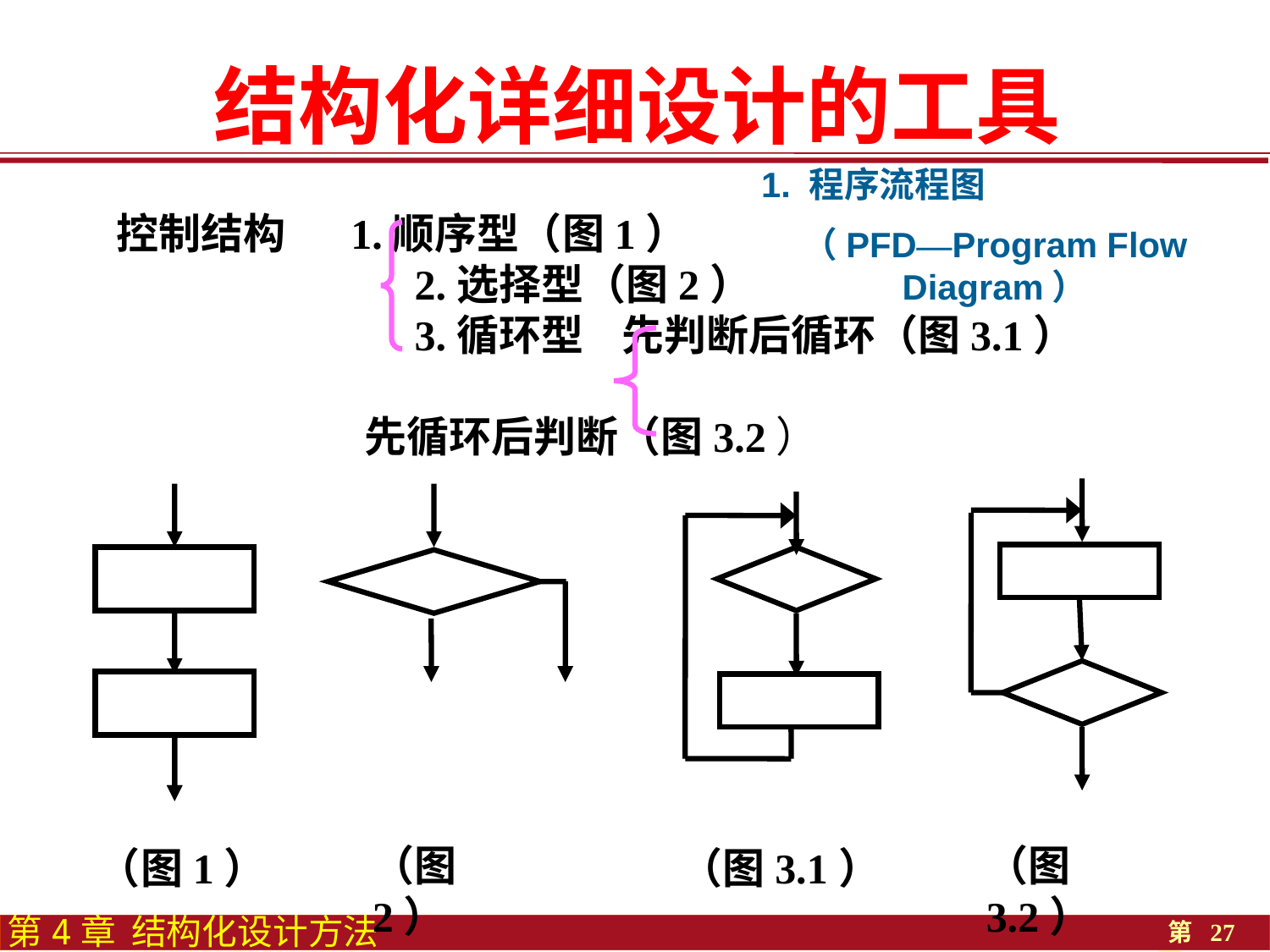

结构化详细设计的工具
   1. 程序流程图
（PFD—Program Flow Diagram）
 控制结构       1.顺序型（图1）
                              2.选择型（图2）
                              3.循环型    先判断后循环（图3.1）

                           先循环后判断（图3.2）

（图2）
（图3.2）
（图1）
（图3.1）